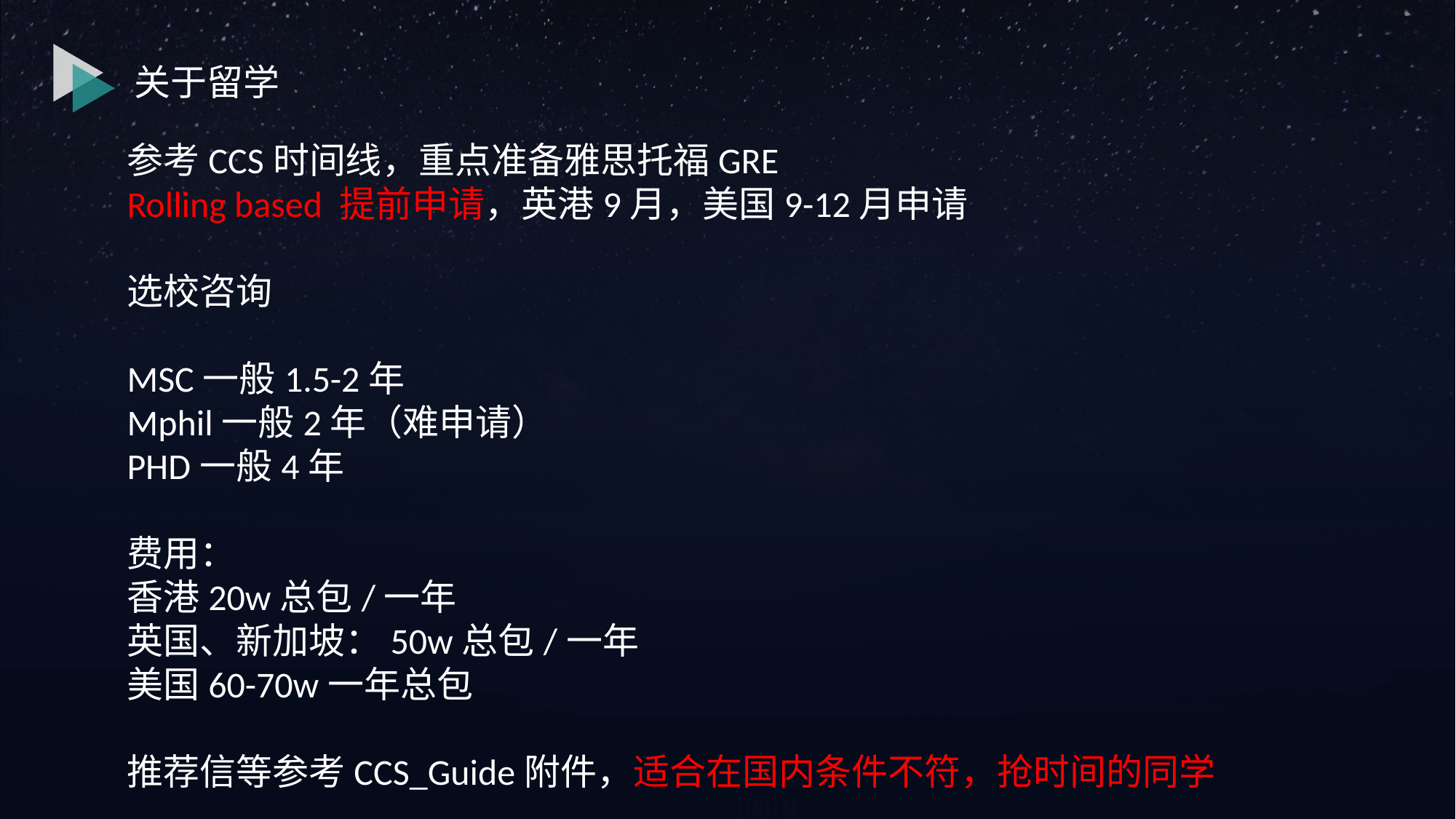

关于留学
参考CCS时间线，重点准备雅思托福GRE
Rolling based 提前申请，英港9月，美国9-12月申请

选校咨询

MSC一般1.5-2年
Mphil一般2年（难申请）
PHD一般4年

费用：
香港20w总包/一年
英国、新加坡：50w总包/一年
美国60-70w一年总包

推荐信等参考CCS_Guide附件，适合在国内条件不符，抢时间的同学